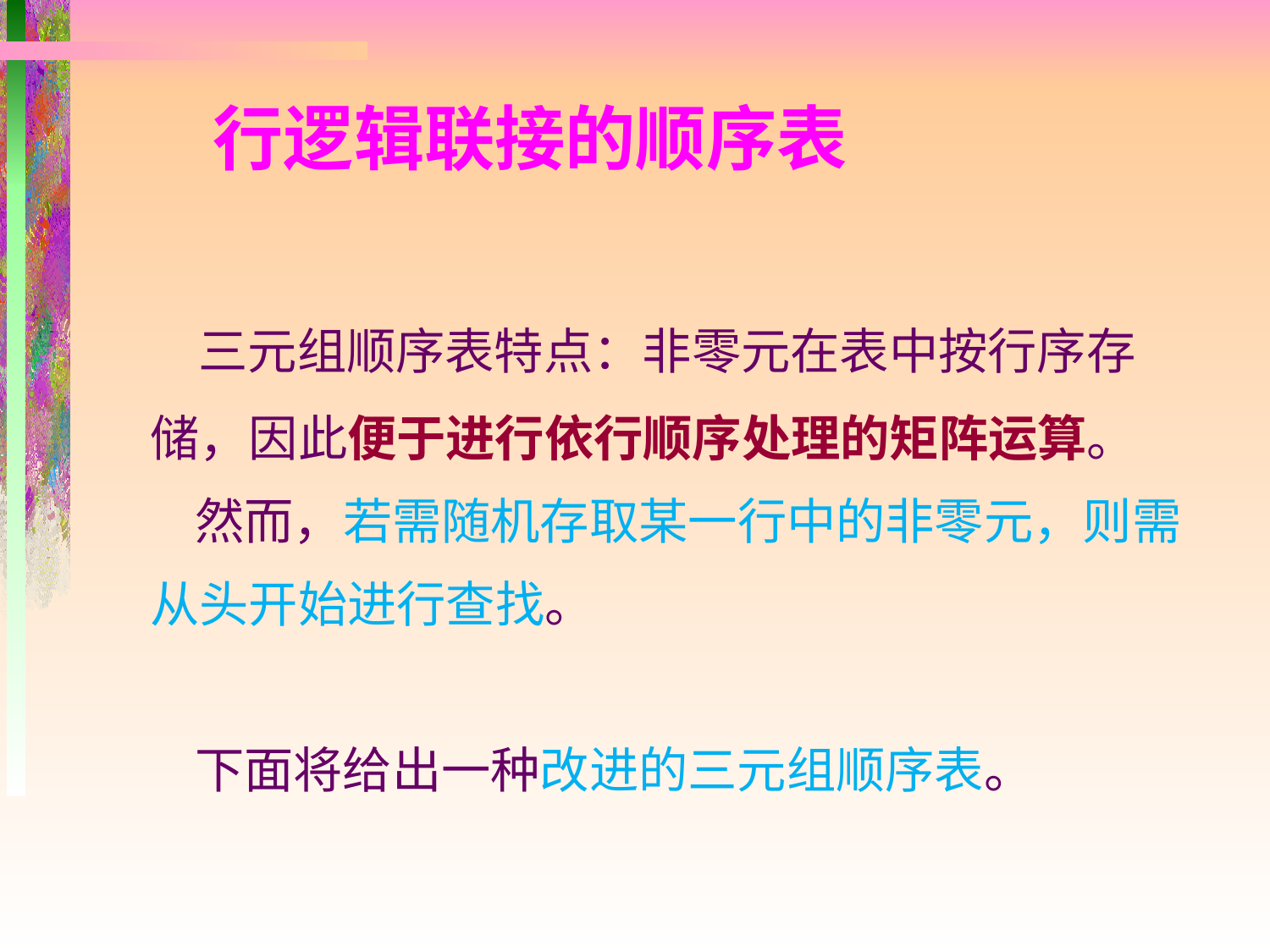

行逻辑联接的顺序表
  三元组顺序表特点：非零元在表中按行序存储，因此便于进行依行顺序处理的矩阵运算。
   然而，若需随机存取某一行中的非零元，则需从头开始进行查找。

   下面将给出一种改进的三元组顺序表。